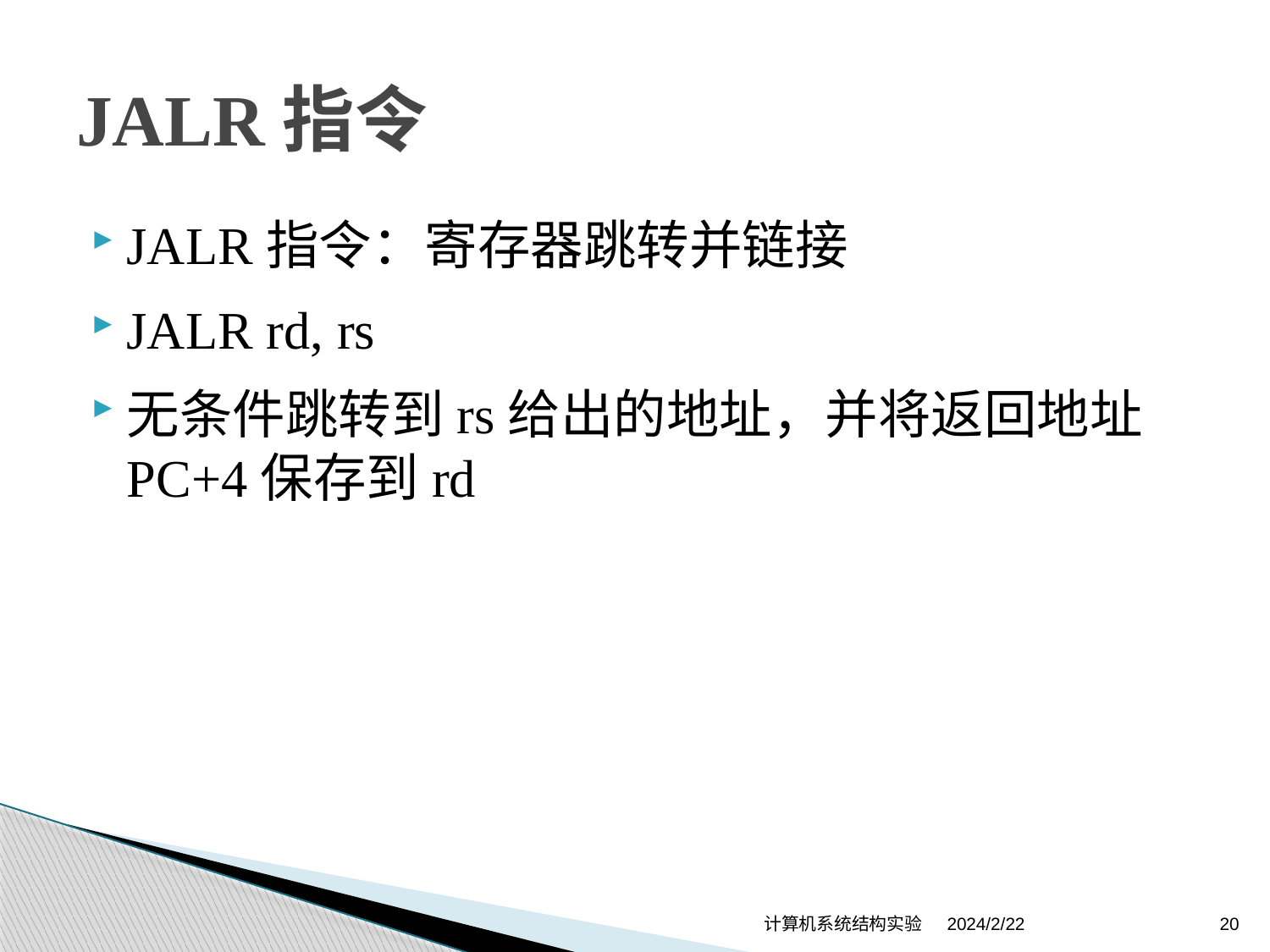

# JALR指令
JALR指令：寄存器跳转并链接
JALR rd, rs
无条件跳转到rs给出的地址，并将返回地址PC+4保存到rd
计算机系统结构实验
2024/2/22
20